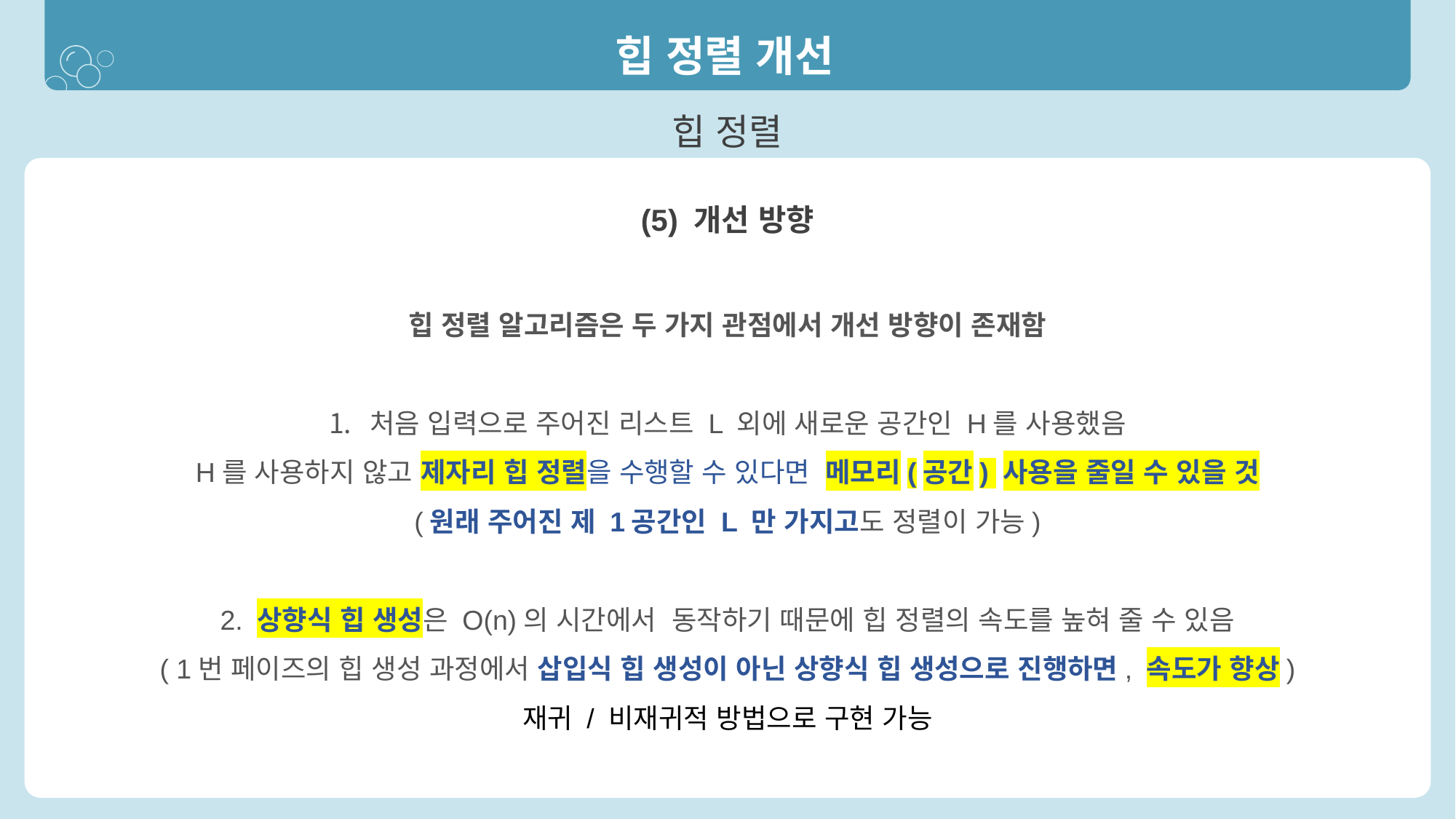

힙 정렬 개선
힙 정렬

(5) 개선 방향

힙 정렬 알고리즘은 두 가지 관점에서 개선 방향이 존재함

처음 입력으로 주어진 리스트 L 외에 새로운 공간인 H를 사용했음
H를 사용하지 않고 제자리 힙 정렬을 수행할 수 있다면  메모리(공간) 사용을 줄일 수 있을 것
(원래 주어진 제 1공간인 L 만 가지고도 정렬이 가능)

2. 상향식 힙 생성은 O(n)의 시간에서  동작하기 때문에 힙 정렬의 속도를 높혀 줄 수 있음
( 1번 페이즈의 힙 생성 과정에서 삽입식 힙 생성이 아닌 상향식 힙 생성으로 진행하면, 속도가 향상)
재귀 / 비재귀적 방법으로 구현 가능